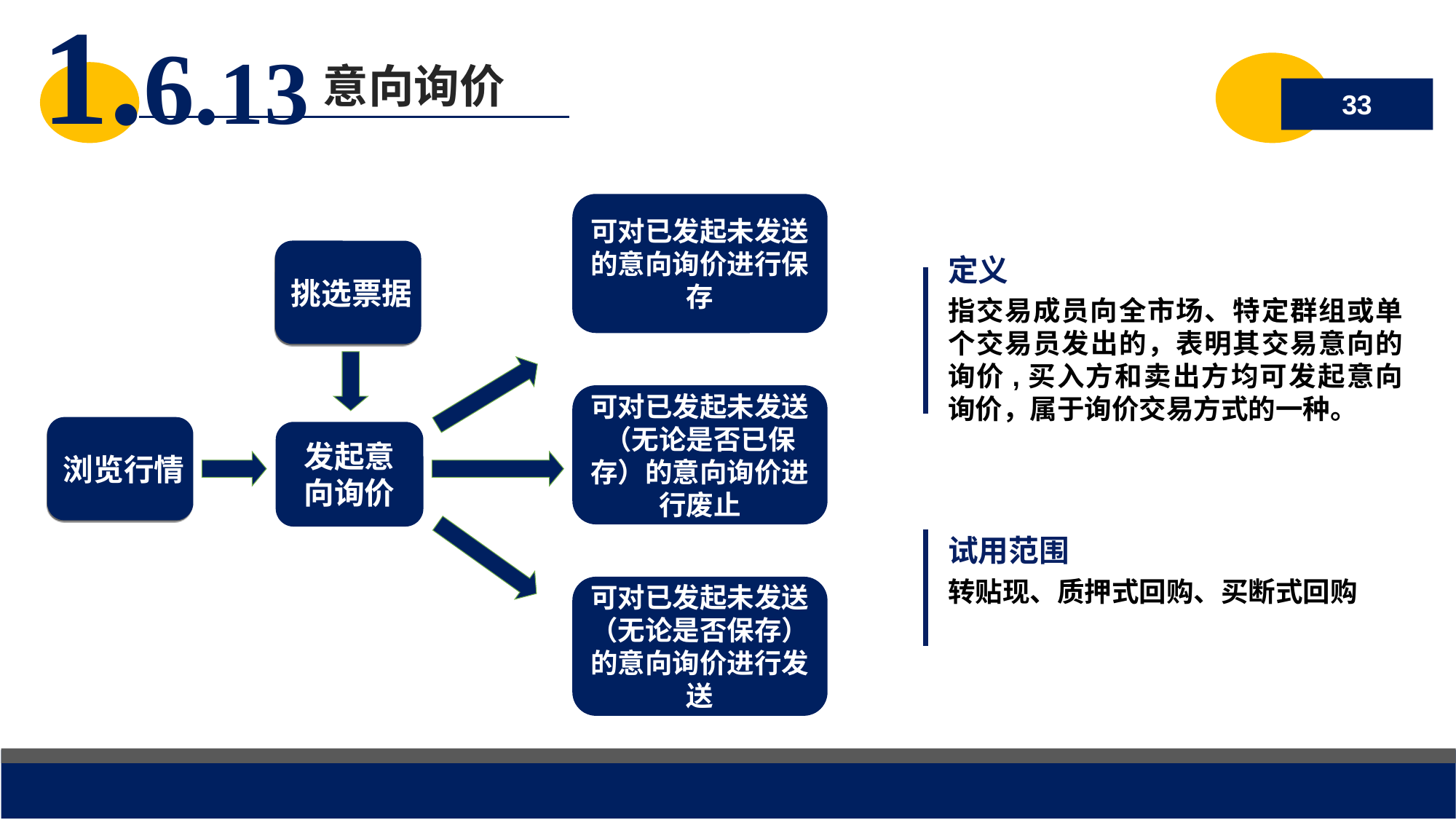

意向询价
1.6.13

33

可对已发起未发送的意向询价进行保存
挑选票据
定义
指交易成员向全市场、特定群组或单个交易员发出的，表明其交易意向的询价,买入方和卖出方均可发起意向询价，属于询价交易方式的一种。

可对已发起未发送（无论是否已保存）的意向询价进行废止
浏览行情
发起意向询价

试用范围

转贴现、质押式回购、买断式回购
可对已发起未发送（无论是否保存）的意向询价进行发送

2018/7/19